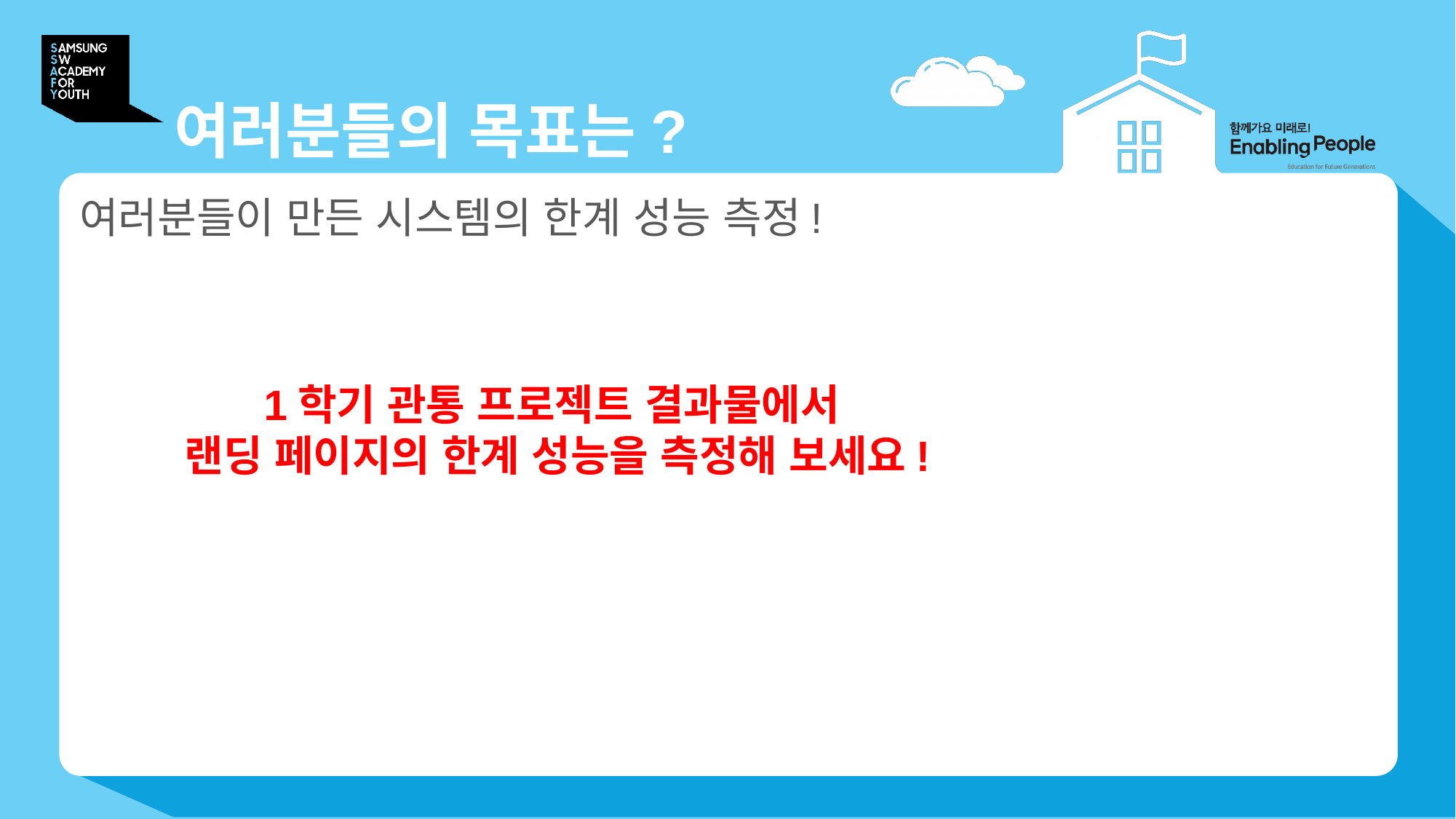

# 여러분들의 목표는?
여러분들이 만든 시스템의 한계 성능 측정!
1학기 관통 프로젝트 결과물에서
랜딩 페이지의 한계 성능을 측정해 보세요!